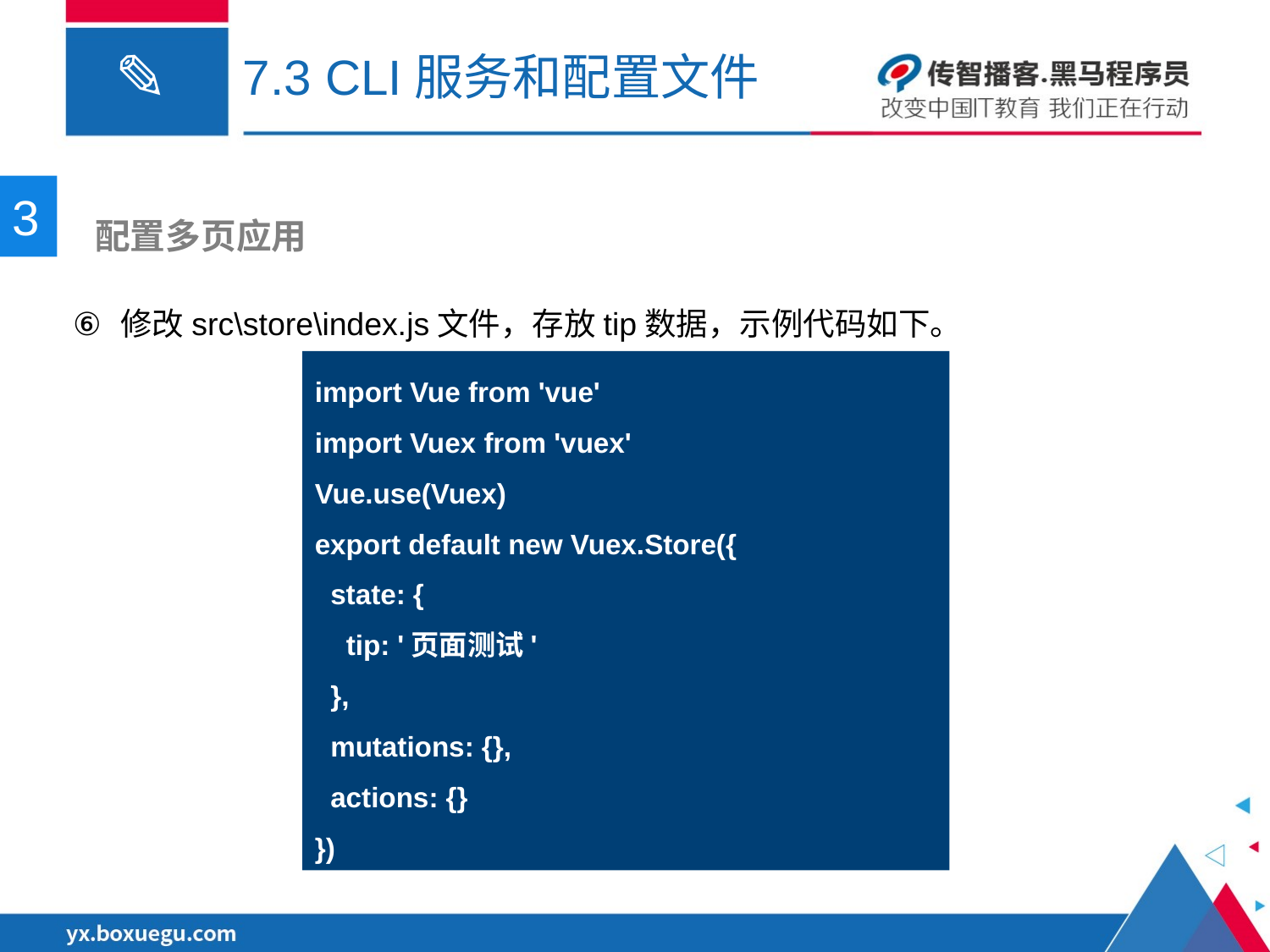

# 7.3 CLI服务和配置文件

3
  配置多页应用
修改src\store\index.js文件，存放tip数据，示例代码如下。
import Vue from 'vue'
import Vuex from 'vuex'
Vue.use(Vuex)
export default new Vuex.Store({
  state: {
    tip: '页面测试'
  },
  mutations: {},
  actions: {}
})